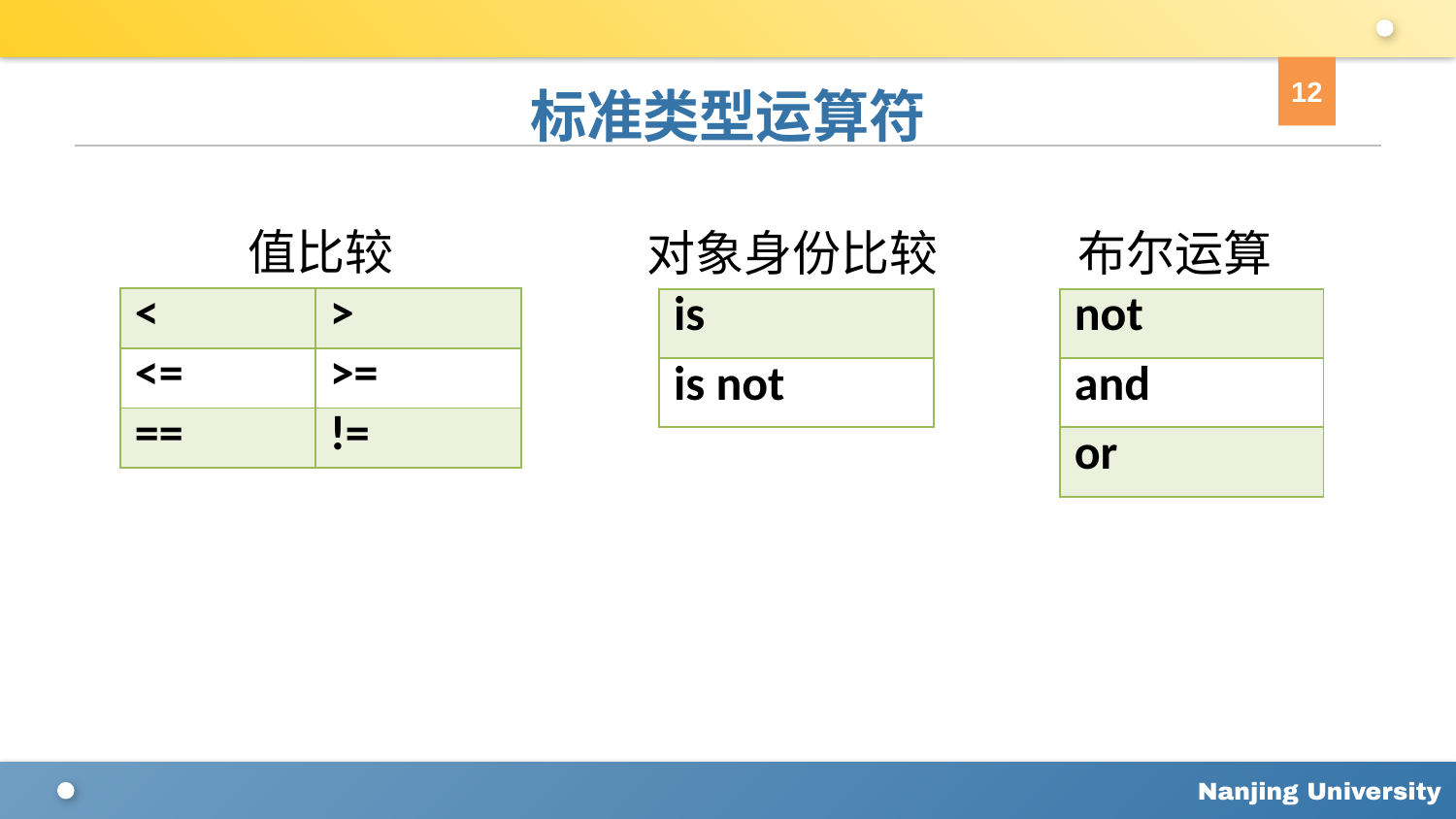

12
# 标准类型运算符
值比较
对象身份比较
布尔运算
| < | > |
| --- | --- |
| <= | >= |
| == | != |
| is |
| --- |
| is not |
| not |
| --- |
| and |
| or |